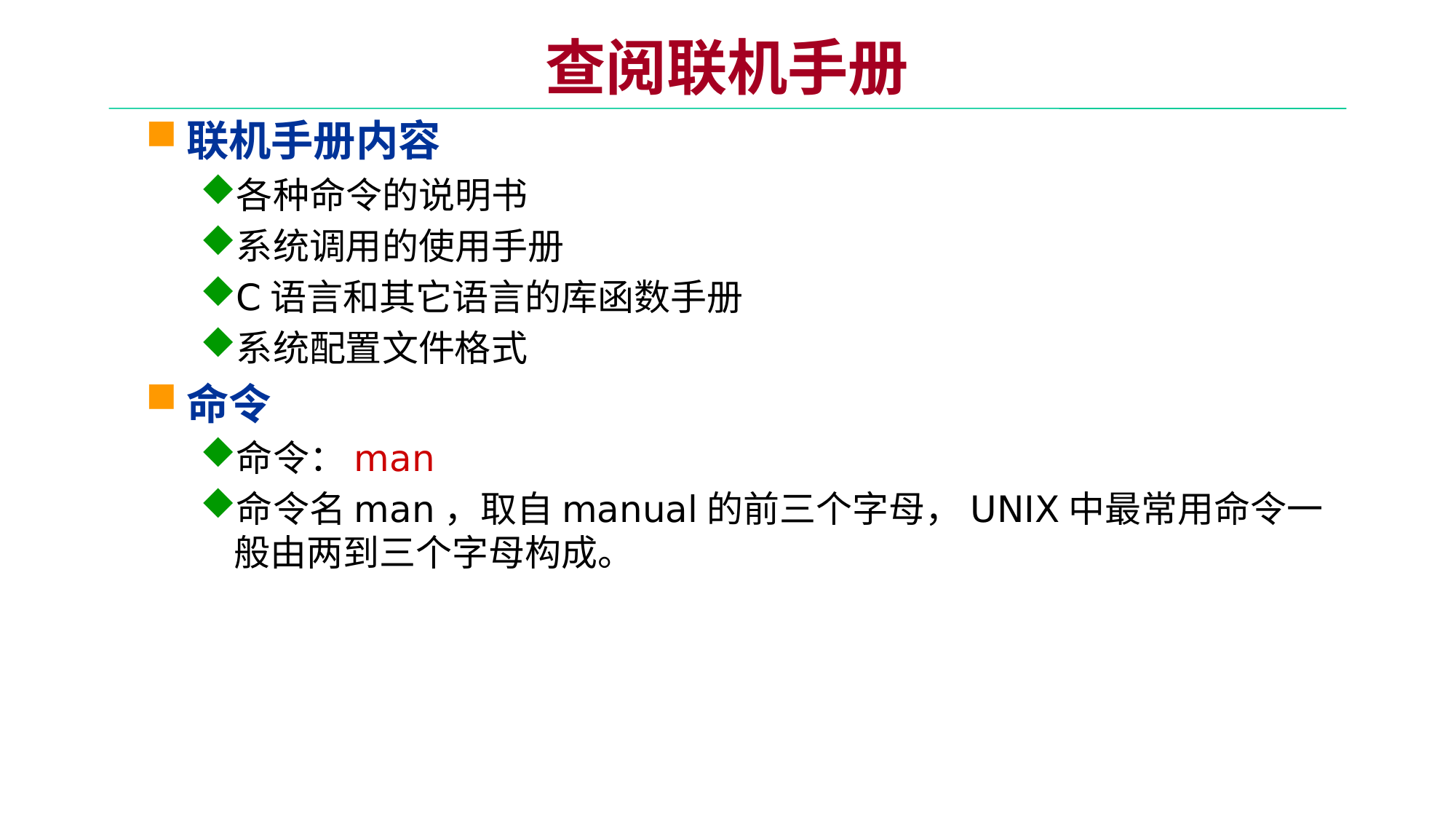

# 查阅联机手册
联机手册内容
各种命令的说明书
系统调用的使用手册
C语言和其它语言的库函数手册
系统配置文件格式
命令
命令：man
命令名man，取自manual的前三个字母，UNIX中最常用命令一般由两到三个字母构成。